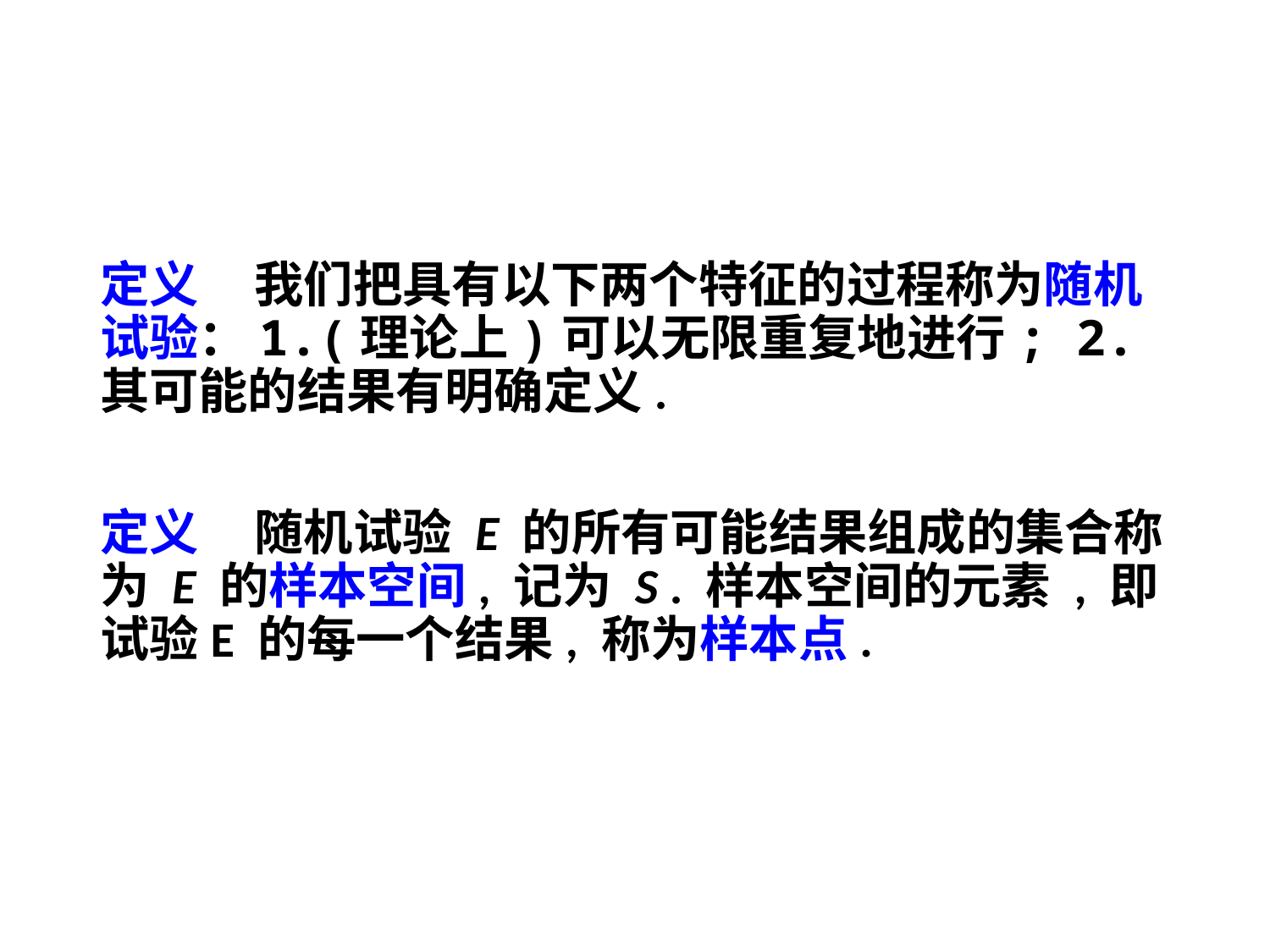

定义     我们把具有以下两个特征的过程称为随机试验：1.(理论上)可以无限重复地进行; 2.其可能的结果有明确定义.

定义     随机试验 E 的所有可能结果组成的集合称为 E 的样本空间, 记为 S . 样本空间的元素 , 即试验E 的每一个结果, 称为样本点.